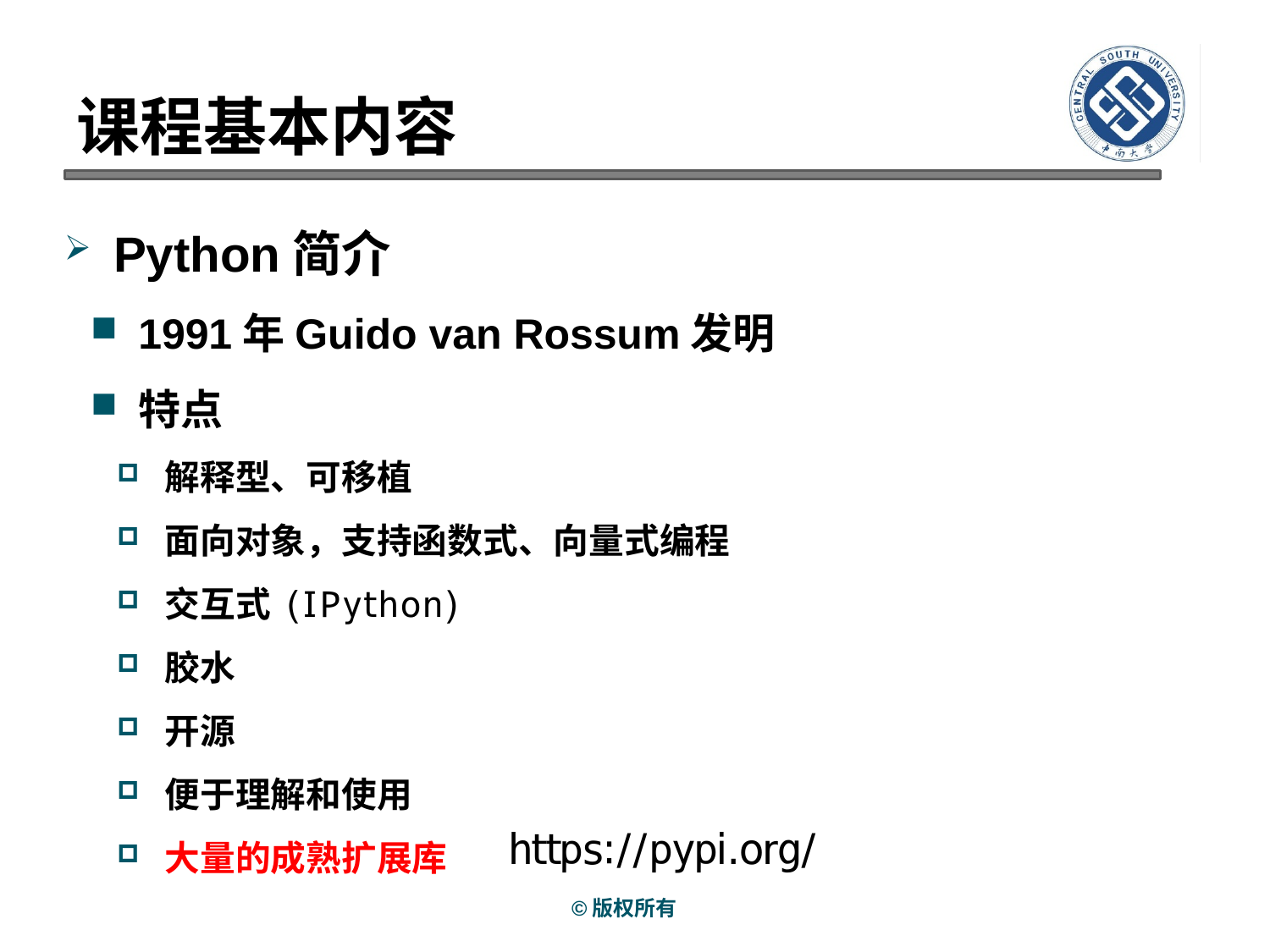

# 课程基本内容
Python简介
1991年Guido van Rossum发明
特点
解释型、可移植
面向对象，支持函数式、向量式编程
交互式 (IPython)
胶水
开源
便于理解和使用
大量的成熟扩展库
https://pypi.org/